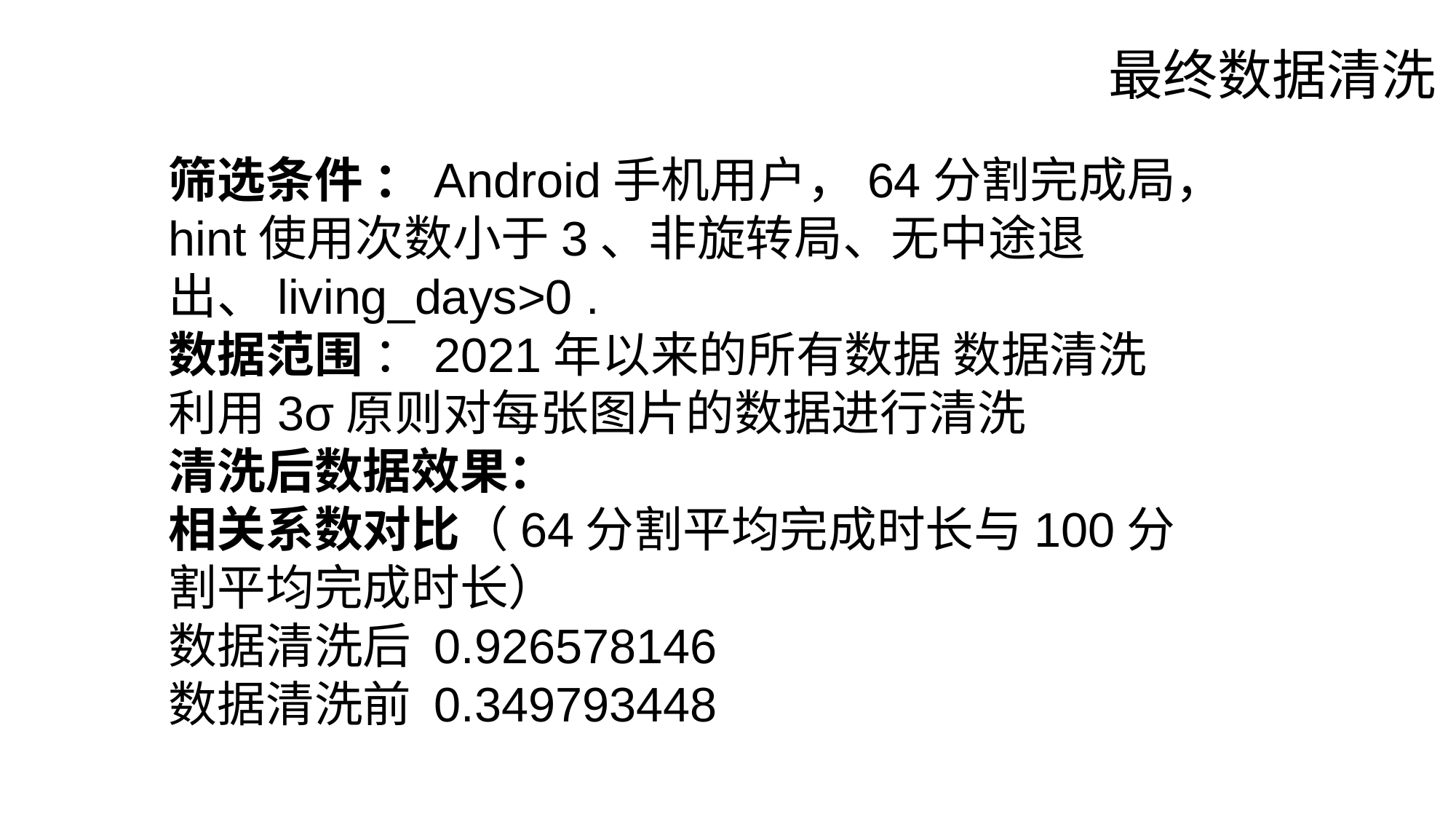

最终数据清洗
筛选条件 ：Android手机用户，64分割完成局，hint使用次数小于3、非旋转局、无中途退出、living_days>0 .
数据范围 ：2021年以来的所有数据 数据清洗 利用3σ原则对每张图片的数据进行清洗
清洗后数据效果：
相关系数对比（64分割平均完成时长与100分割平均完成时长）
数据清洗后 0.926578146
数据清洗前 0.349793448